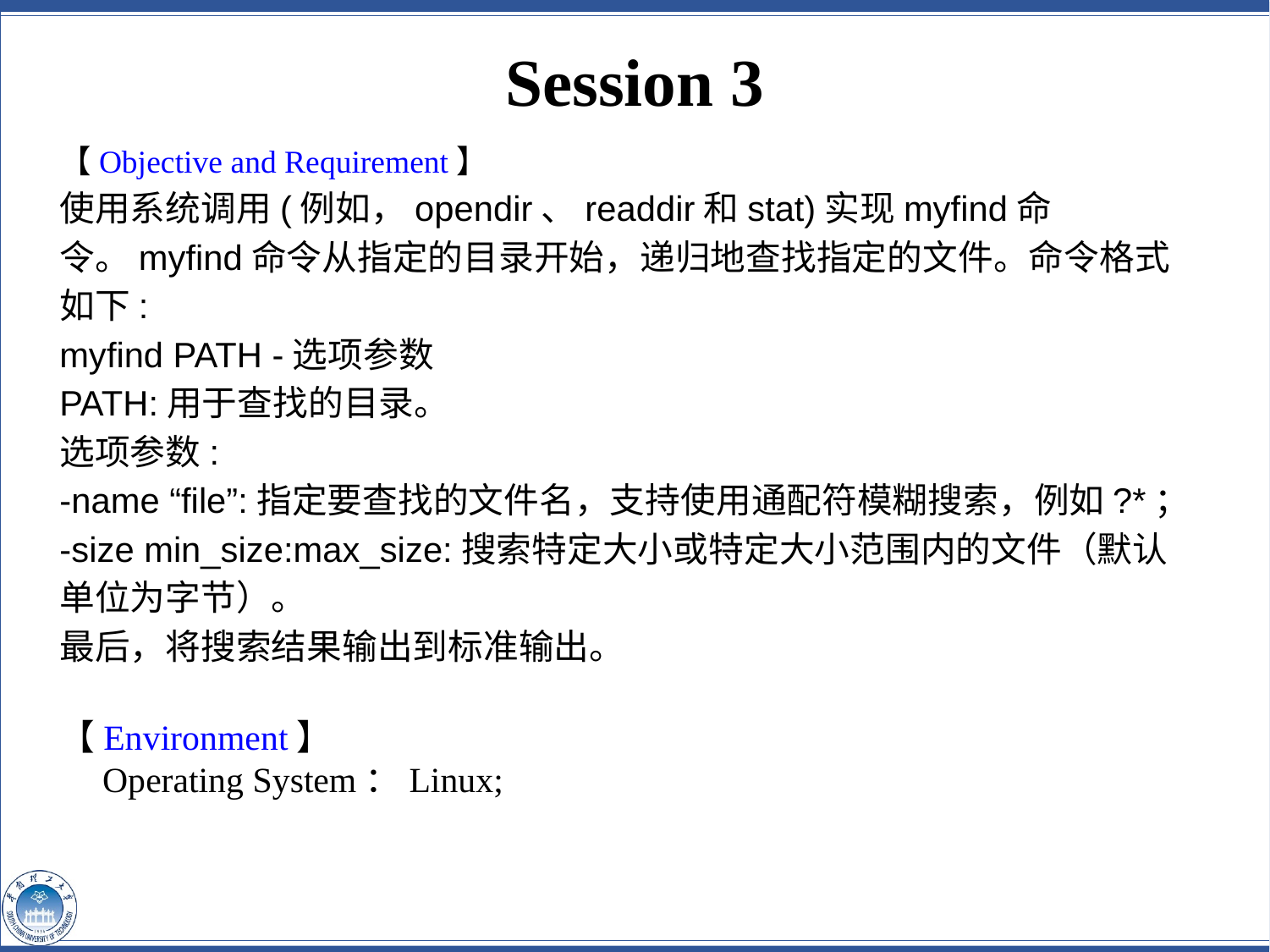

# Session 3
【Objective and Requirement】
使用系统调用(例如，opendir、readdir和stat)实现myfind命令。myfind命令从指定的目录开始，递归地查找指定的文件。命令格式如下:
myfind PATH -选项参数
PATH:用于查找的目录。
选项参数:
-name “file”:指定要查找的文件名，支持使用通配符模糊搜索，例如?*；
-size min_size:max_size:搜索特定大小或特定大小范围内的文件（默认单位为字节）。
最后，将搜索结果输出到标准输出。

【Environment】
Operating System：Linux;